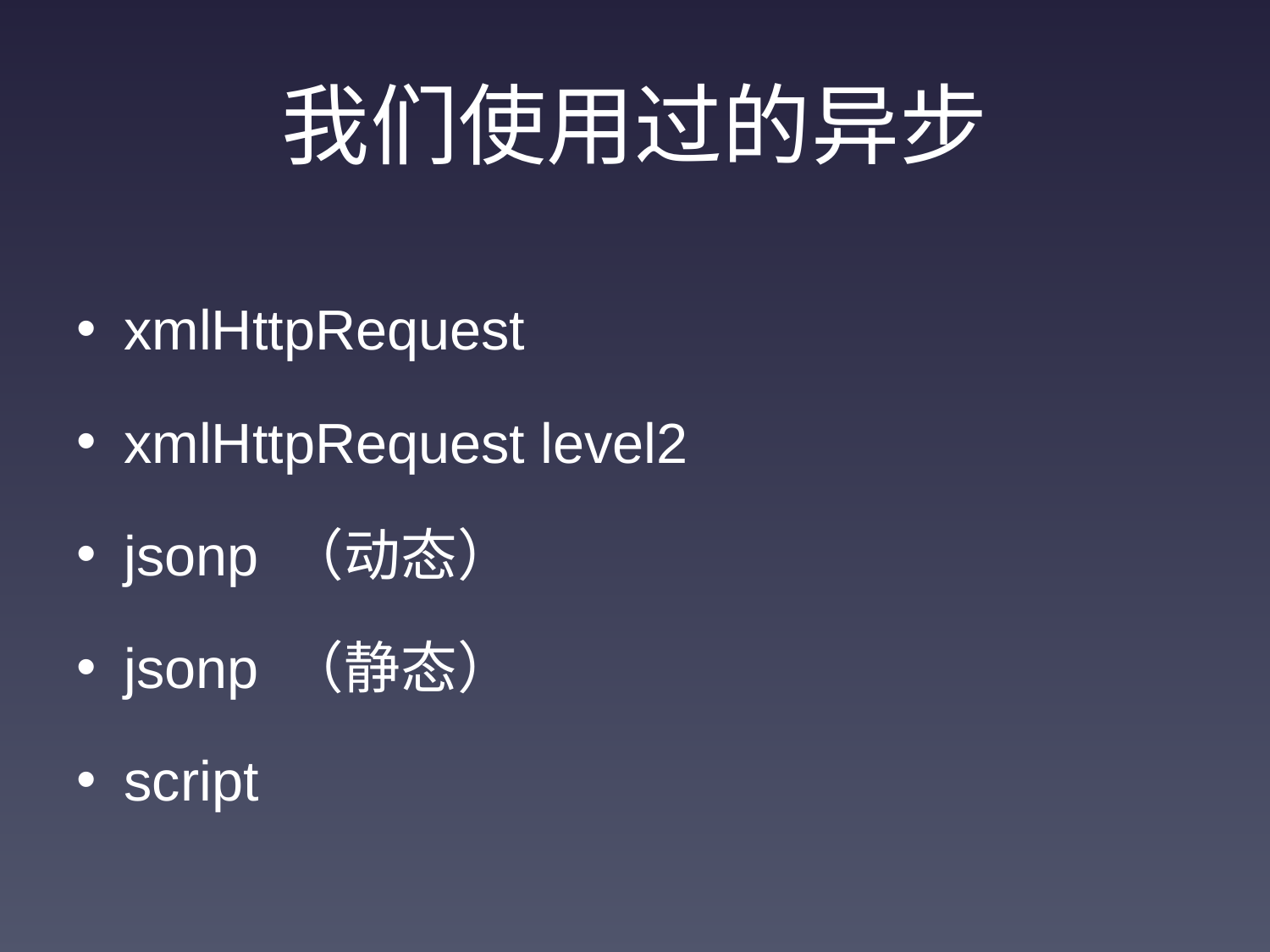

# 我们使用过的异步
xmlHttpRequest
xmlHttpRequest level2
jsonp （动态）
jsonp （静态）
script